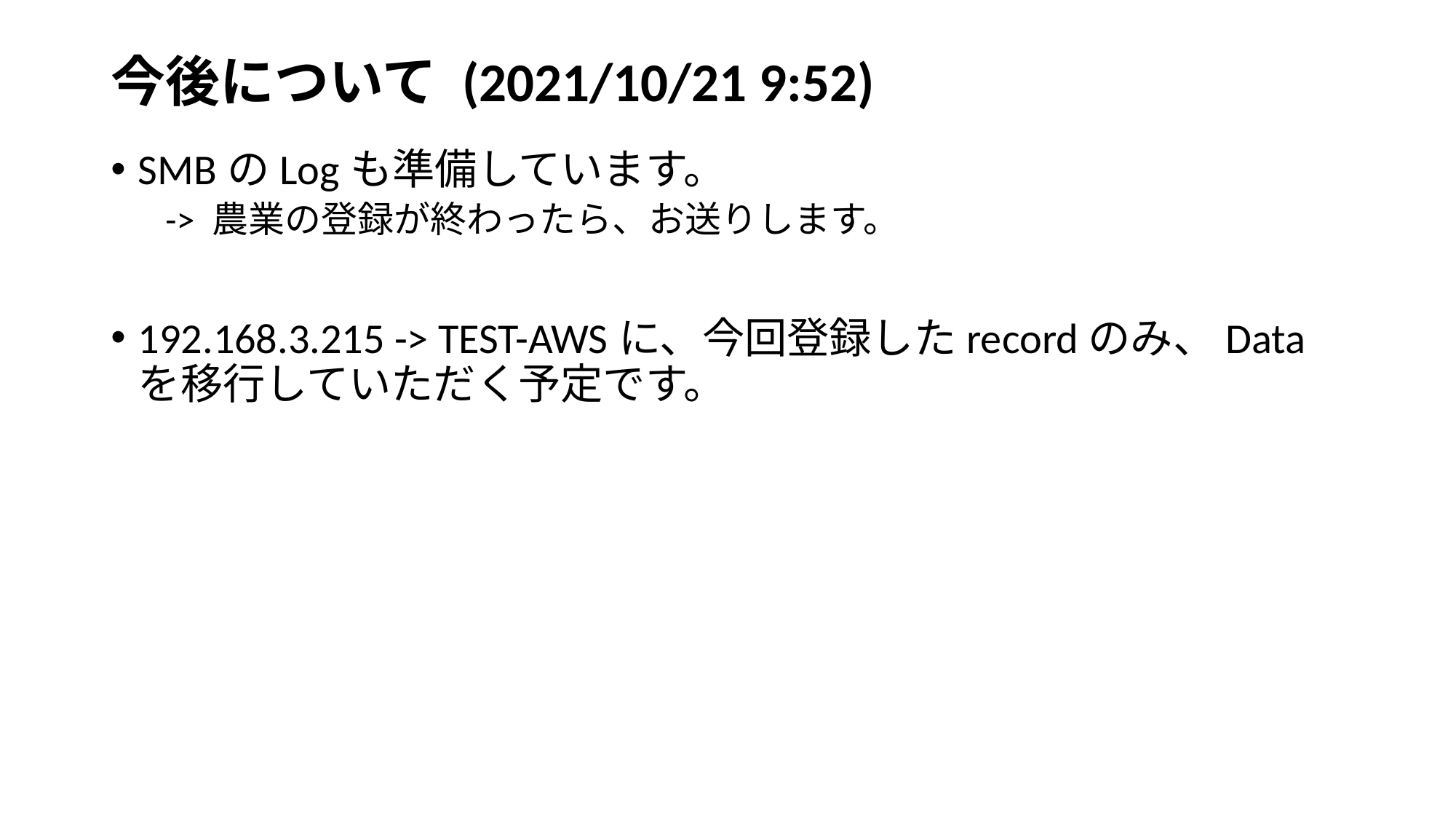

# 今後について (2021/10/21 9:52)
SMBのLogも準備しています。
-> 農業の登録が終わったら、お送りします。

192.168.3.215 -> TEST-AWSに、今回登録したrecordのみ、Dataを移行していただく予定です。